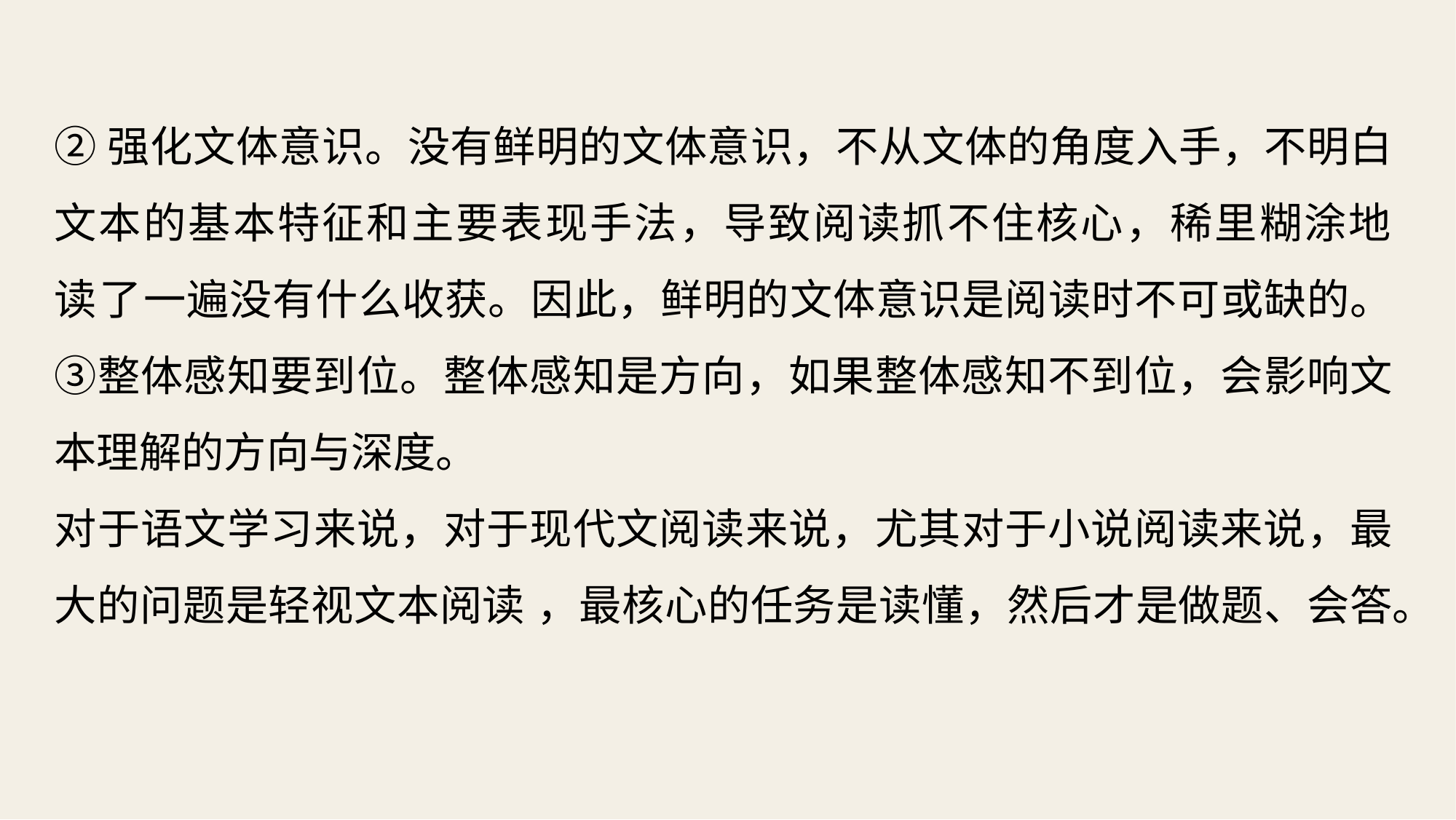

②强化文体意识。没有鲜明的文体意识，不从文体的角度入手，不明白文本的基本特征和主要表现手法，导致阅读抓不住核心，稀里糊涂地读了一遍没有什么收获。因此，鲜明的文体意识是阅读时不可或缺的。③整体感知要到位。整体感知是方向，如果整体感知不到位，会影响文本理解的方向与深度。
对于语文学习来说，对于现代文阅读来说，尤其对于小说阅读来说，最大的问题是轻视文本阅读 ，最核心的任务是读懂，然后才是做题、会答。